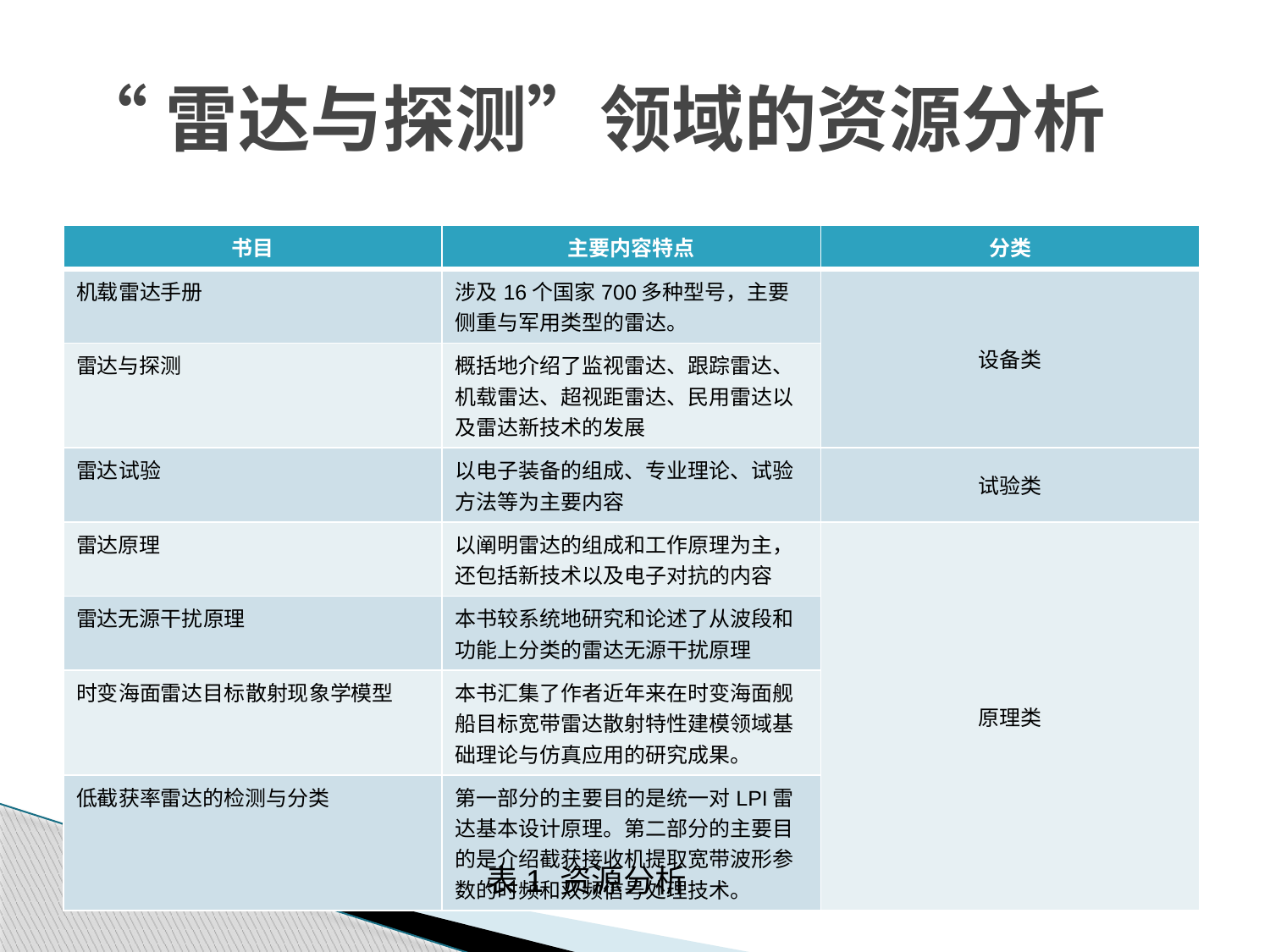

# “雷达与探测”领域的资源分析
| 书目 | 主要内容特点 | 分类 |
| --- | --- | --- |
| 机载雷达手册 | 涉及16个国家700多种型号，主要侧重与军用类型的雷达。 | 设备类 |
| 雷达与探测 | 概括地介绍了监视雷达、跟踪雷达、机载雷达、超视距雷达、民用雷达以及雷达新技术的发展 |  |
| 雷达试验 | 以电子装备的组成、专业理论、试验方法等为主要内容 | 试验类 |
| 雷达原理 | 以阐明雷达的组成和工作原理为主，还包括新技术以及电子对抗的内容 | 原理类 |
| 雷达无源干扰原理 | 本书较系统地研究和论述了从波段和功能上分类的雷达无源干扰原理 |  |
| 时变海面雷达目标散射现象学模型 | 本书汇集了作者近年来在时变海面舰船目标宽带雷达散射特性建模领域基础理论与仿真应用的研究成果。 |  |
| 低截获率雷达的检测与分类 | 第一部分的主要目的是统一对LPI雷达基本设计原理。第二部分的主要目的是介绍截获接收机提取宽带波形参数的时频和双频信号处理技术。 |  |
表1 资源分析